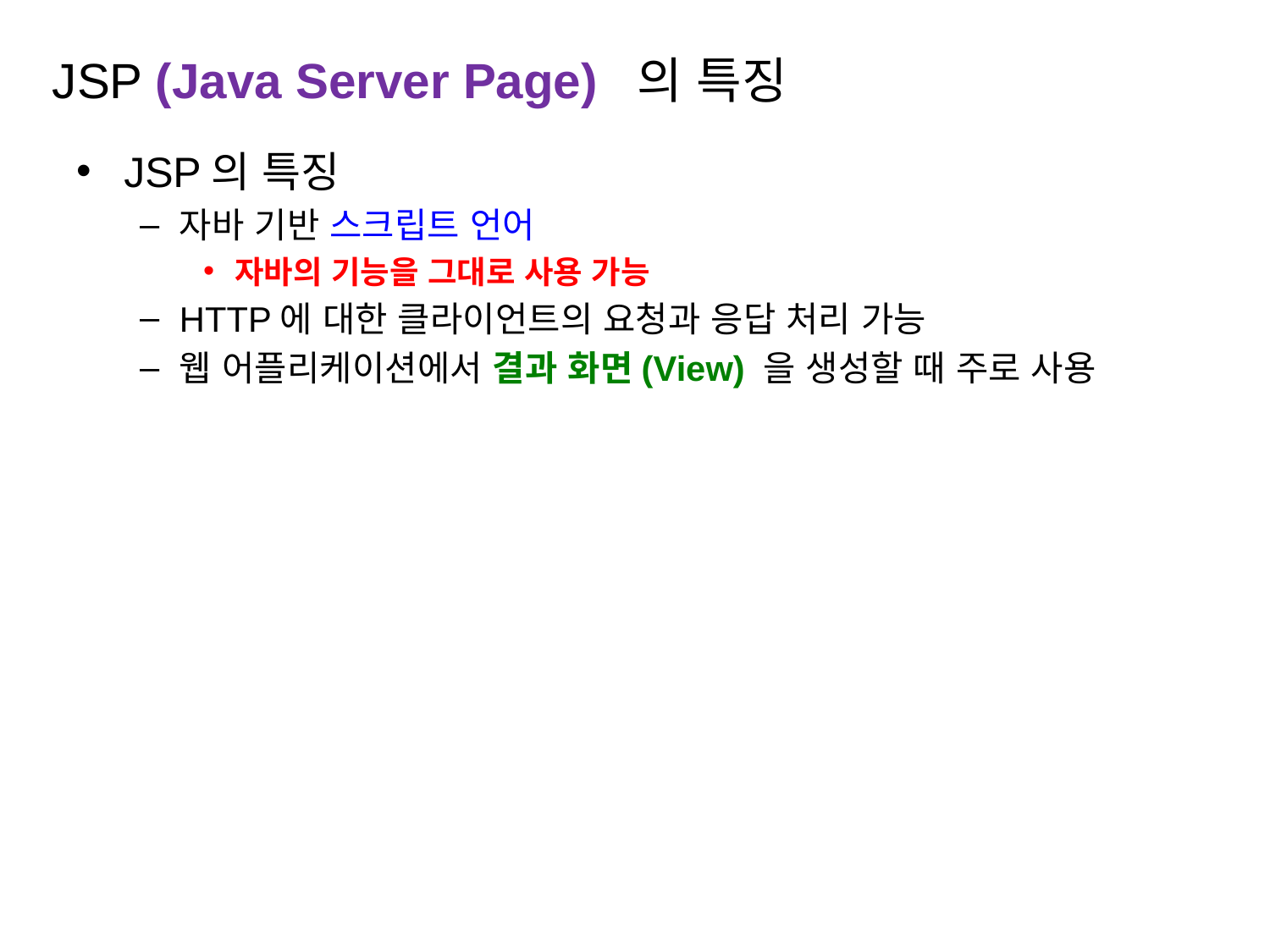

# JSP (Java Server Page)  의 특징
JSP의 특징
자바 기반 스크립트 언어
자바의 기능을 그대로 사용 가능
HTTP에 대한 클라이언트의 요청과 응답 처리 가능
웹 어플리케이션에서 결과 화면(View) 을 생성할 때 주로 사용